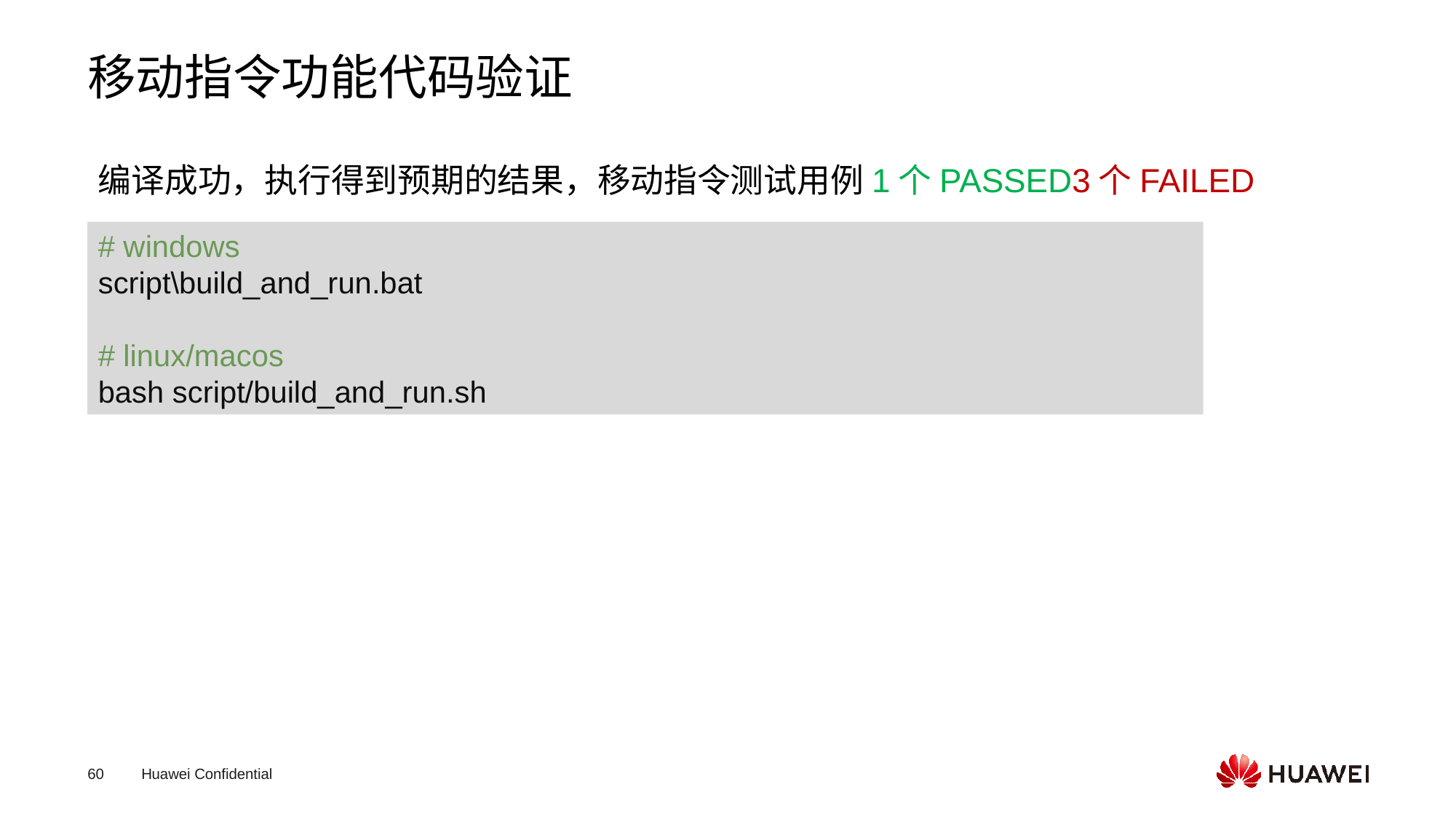

# 移动指令功能代码验证
编译成功，执行得到预期的结果，移动指令测试用例1个PASSED3个FAILED
# windows
script\build_and_run.bat
# linux/macos
bash script/build_and_run.sh